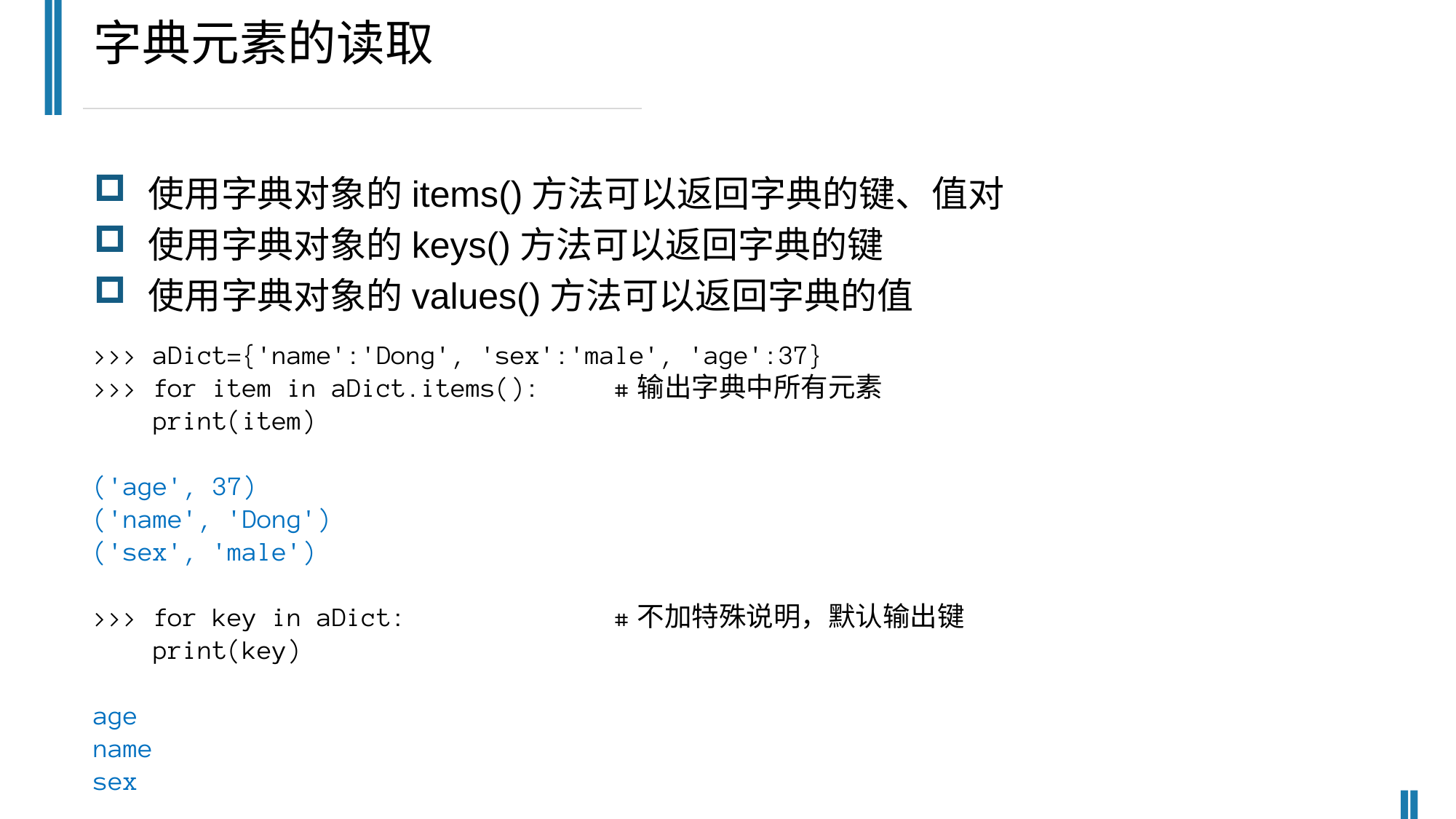

字典元素的读取

使用字典对象的items()方法可以返回字典的键、值对
使用字典对象的keys()方法可以返回字典的键
使用字典对象的values()方法可以返回字典的值

>>> aDict={'name':'Dong', 'sex':'male', 'age':37}
>>> for item in aDict.items():     #输出字典中所有元素
    print(item)

('age', 37)
('name', 'Dong')
('sex', 'male')

>>> for key in aDict:              #不加特殊说明，默认输出键
    print(key)

age
name
sex